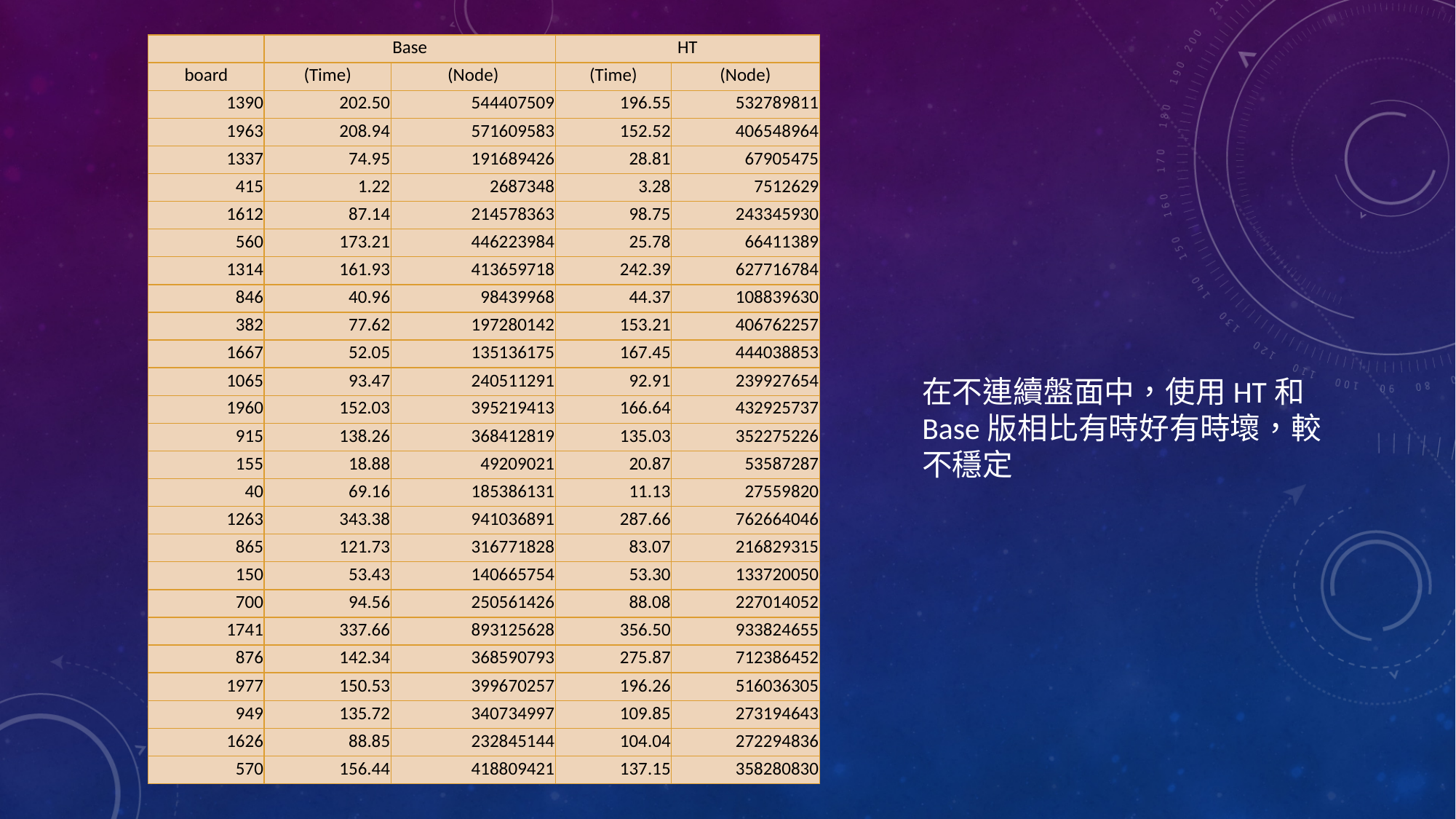

|  | Base |  | HT |  |
| --- | --- | --- | --- | --- |
| board | (Time) | (Node) | (Time) | (Node) |
| 1390 | 202.50 | 544407509 | 196.55 | 532789811 |
| 1963 | 208.94 | 571609583 | 152.52 | 406548964 |
| 1337 | 74.95 | 191689426 | 28.81 | 67905475 |
| 415 | 1.22 | 2687348 | 3.28 | 7512629 |
| 1612 | 87.14 | 214578363 | 98.75 | 243345930 |
| 560 | 173.21 | 446223984 | 25.78 | 66411389 |
| 1314 | 161.93 | 413659718 | 242.39 | 627716784 |
| 846 | 40.96 | 98439968 | 44.37 | 108839630 |
| 382 | 77.62 | 197280142 | 153.21 | 406762257 |
| 1667 | 52.05 | 135136175 | 167.45 | 444038853 |
| 1065 | 93.47 | 240511291 | 92.91 | 239927654 |
| 1960 | 152.03 | 395219413 | 166.64 | 432925737 |
| 915 | 138.26 | 368412819 | 135.03 | 352275226 |
| 155 | 18.88 | 49209021 | 20.87 | 53587287 |
| 40 | 69.16 | 185386131 | 11.13 | 27559820 |
| 1263 | 343.38 | 941036891 | 287.66 | 762664046 |
| 865 | 121.73 | 316771828 | 83.07 | 216829315 |
| 150 | 53.43 | 140665754 | 53.30 | 133720050 |
| 700 | 94.56 | 250561426 | 88.08 | 227014052 |
| 1741 | 337.66 | 893125628 | 356.50 | 933824655 |
| 876 | 142.34 | 368590793 | 275.87 | 712386452 |
| 1977 | 150.53 | 399670257 | 196.26 | 516036305 |
| 949 | 135.72 | 340734997 | 109.85 | 273194643 |
| 1626 | 88.85 | 232845144 | 104.04 | 272294836 |
| 570 | 156.44 | 418809421 | 137.15 | 358280830 |
在不連續盤面中，使用HT和Base版相比有時好有時壞，較不穩定